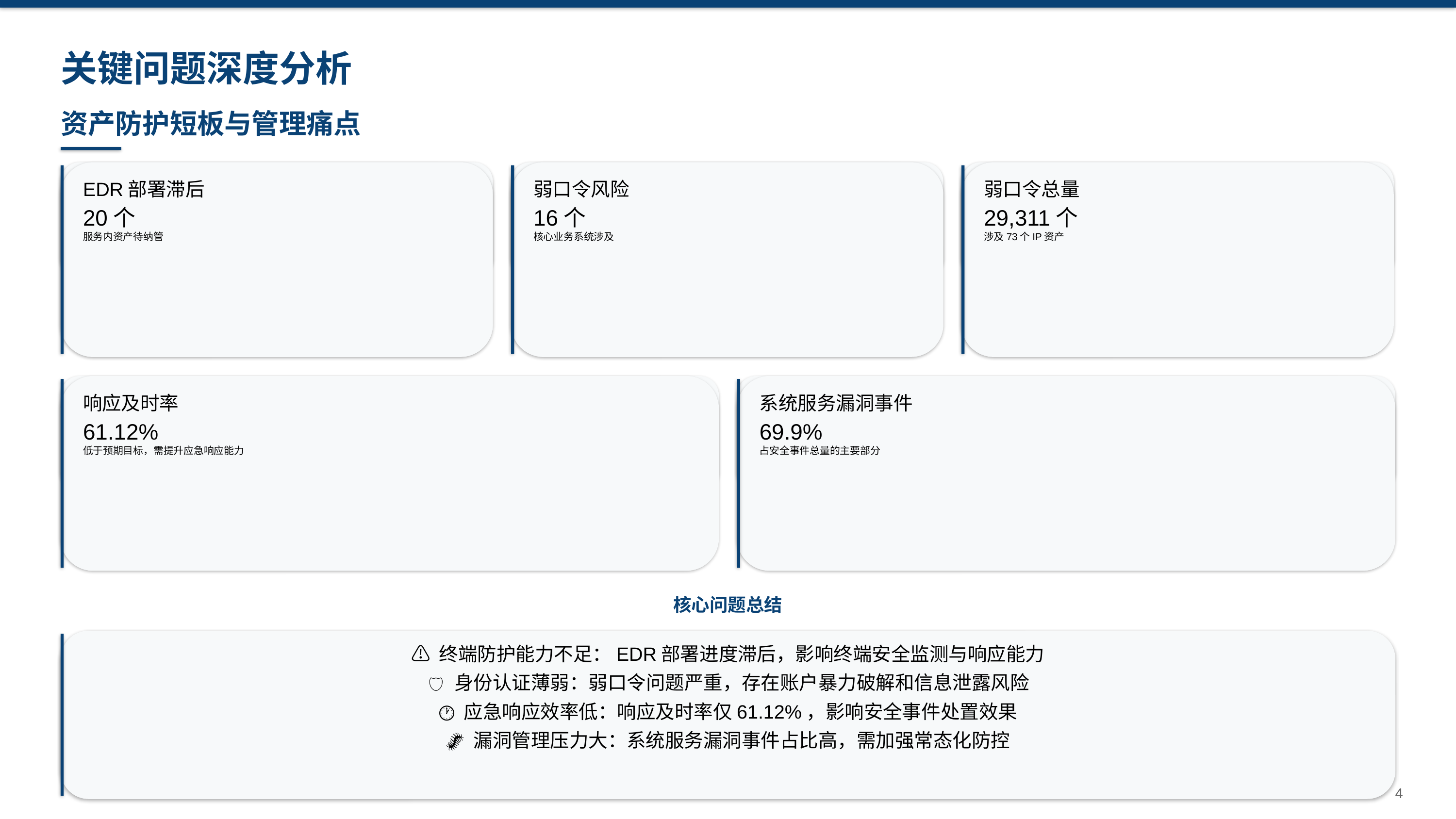

关键问题深度分析
资产防护短板与管理痛点

EDR部署滞后
弱口令风险
弱口令总量
20个
16个
29,311个
服务内资产待纳管
核心业务系统涉及
涉及73个IP资产

响应及时率
系统服务漏洞事件
61.12%
69.9%
低于预期目标，需提升应急响应能力
占安全事件总量的主要部分
核心问题总结

⚠ 终端防护能力不足：EDR部署进度滞后，影响终端安全监测与响应能力
🛡 身份认证薄弱：弱口令问题严重，存在账户暴力破解和信息泄露风险
🕐 应急响应效率低：响应及时率仅61.12%，影响安全事件处置效果
🐛 漏洞管理压力大：系统服务漏洞事件占比高，需加强常态化防控
4